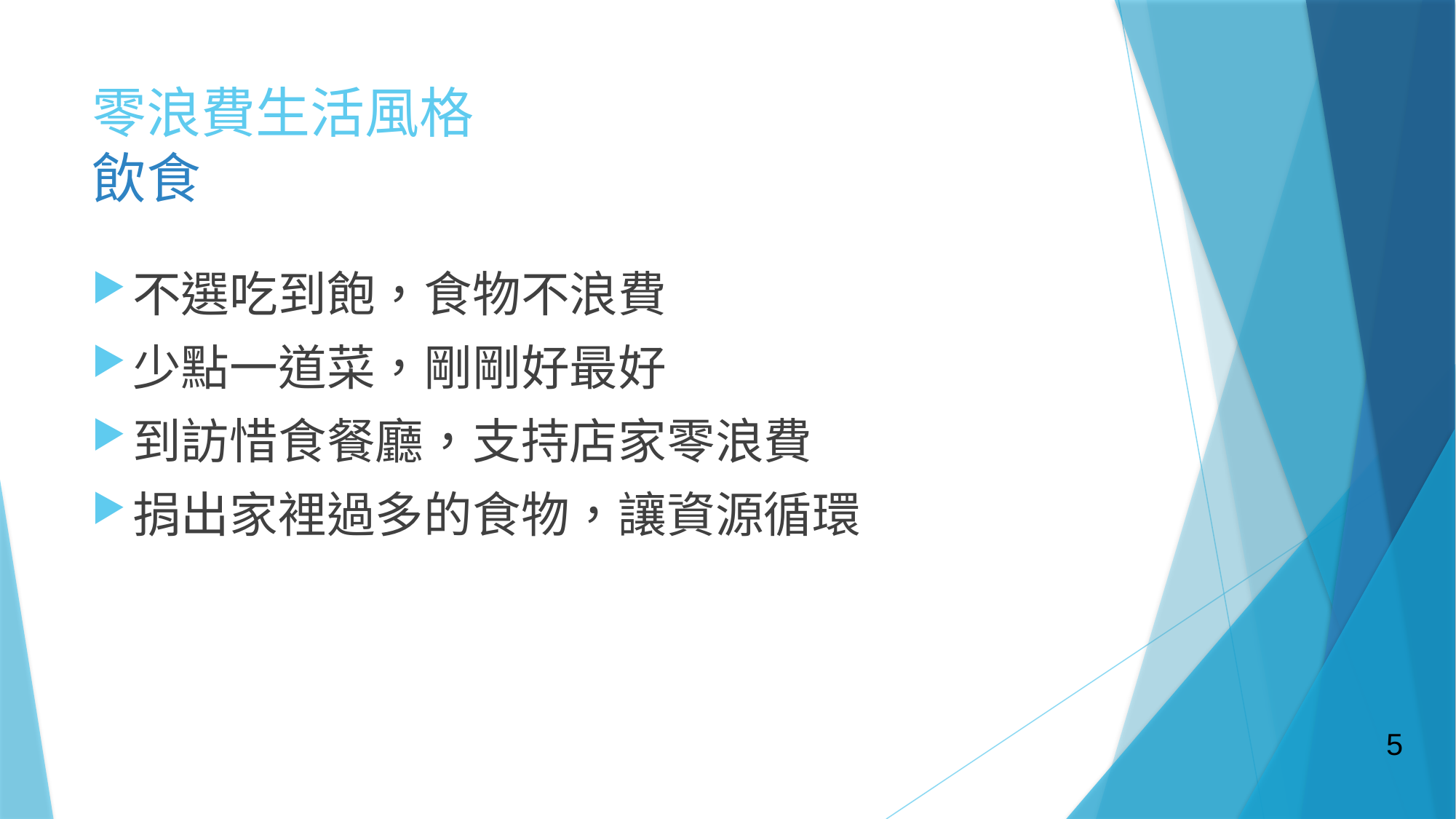

# 零浪費生活風格 飲⾷
不選吃到飽，⾷物不浪費
少點⼀道菜，剛剛好最好
到訪惜⾷餐廳，⽀持店家零浪費
捐出家裡過多的⾷物，讓資源循環
5